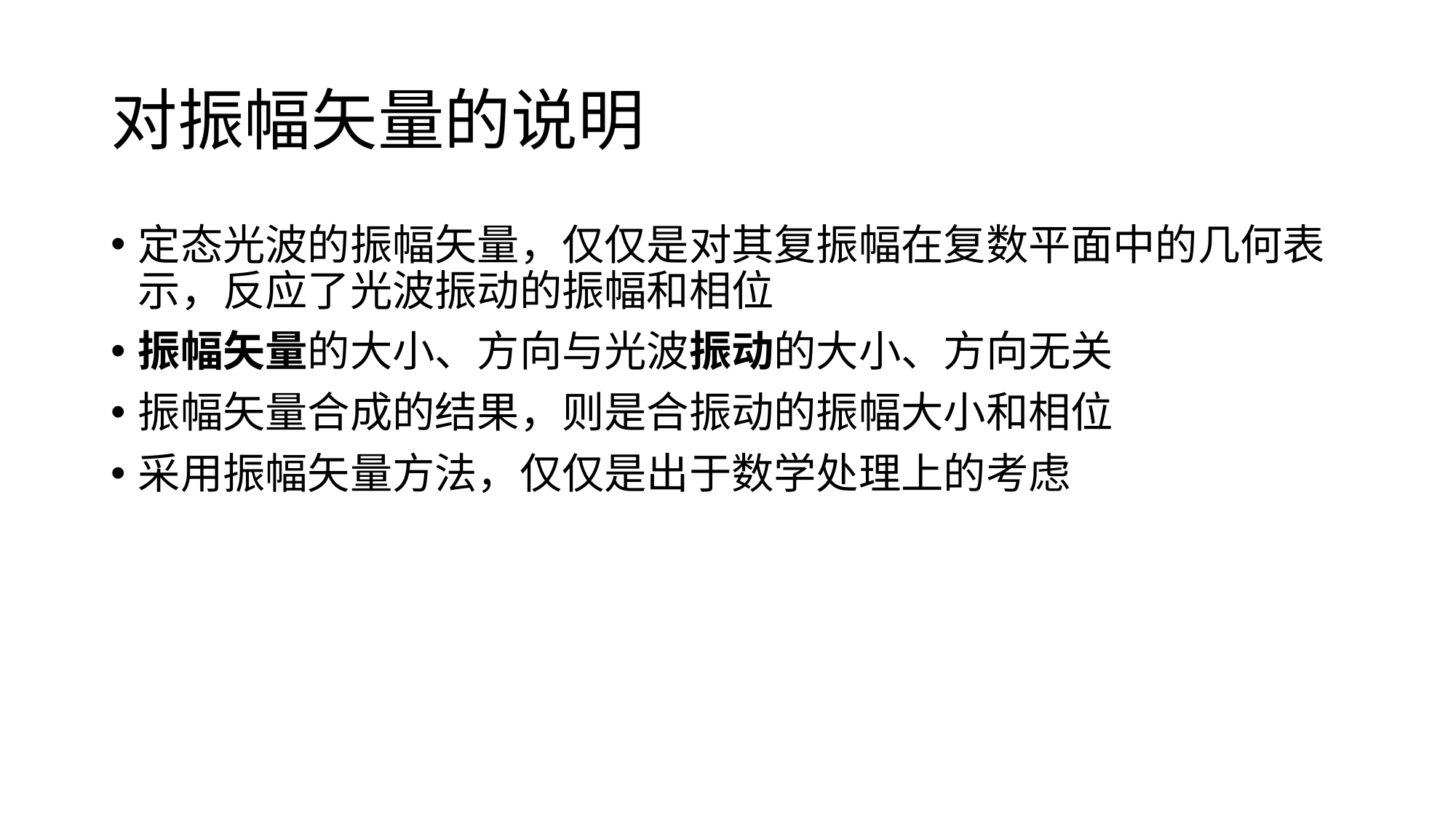

# 对振幅矢量的说明
定态光波的振幅矢量，仅仅是对其复振幅在复数平面中的几何表示，反应了光波振动的振幅和相位
振幅矢量的大小、方向与光波振动的大小、方向无关
振幅矢量合成的结果，则是合振动的振幅大小和相位
采用振幅矢量方法，仅仅是出于数学处理上的考虑